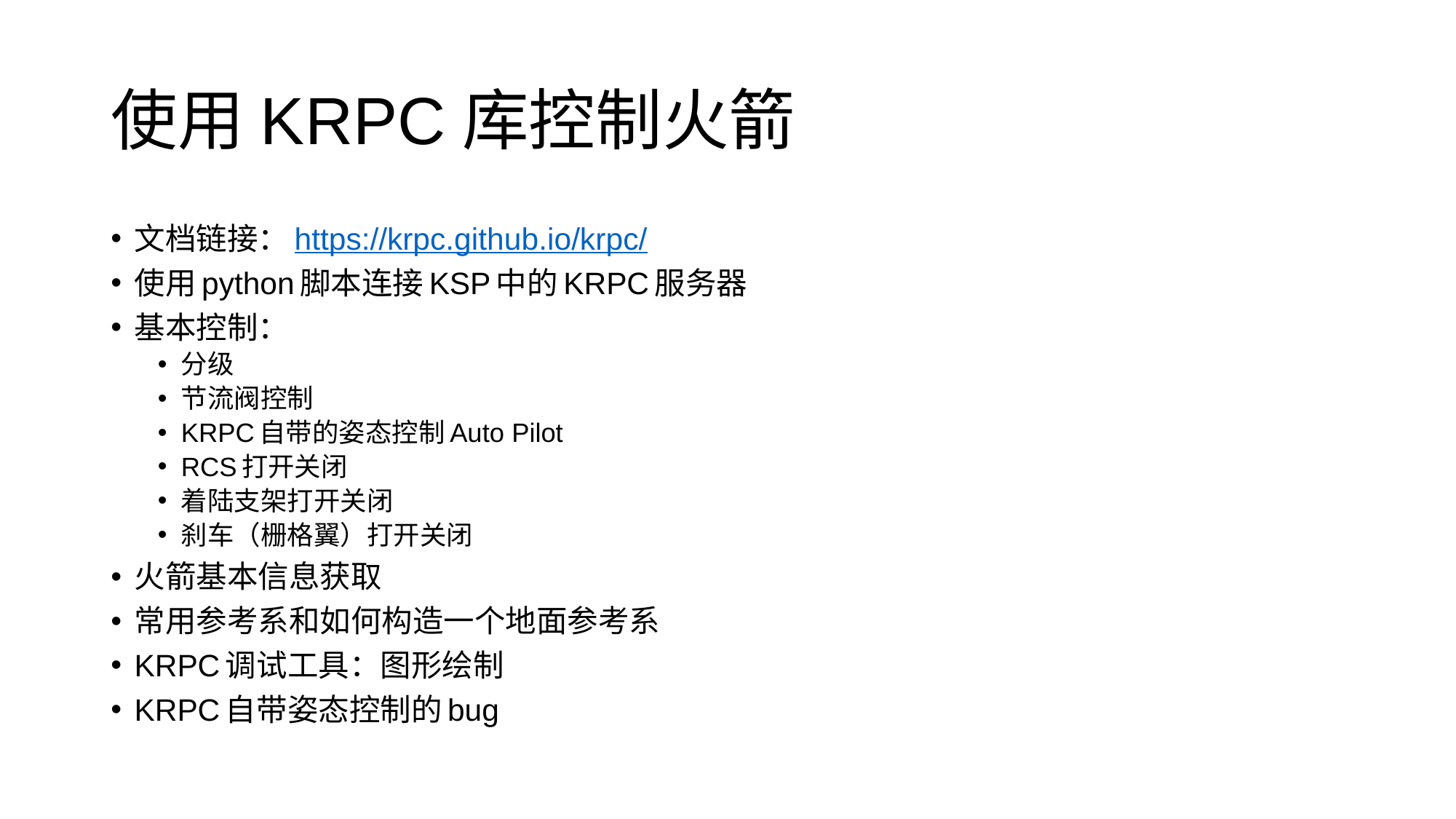

# 使用KRPC库控制火箭
文档链接：https://krpc.github.io/krpc/
使用python脚本连接KSP中的KRPC服务器
基本控制：
分级
节流阀控制
KRPC自带的姿态控制Auto Pilot
RCS打开关闭
着陆支架打开关闭
刹车（栅格翼）打开关闭
火箭基本信息获取
常用参考系和如何构造一个地面参考系
KRPC调试工具：图形绘制
KRPC自带姿态控制的bug